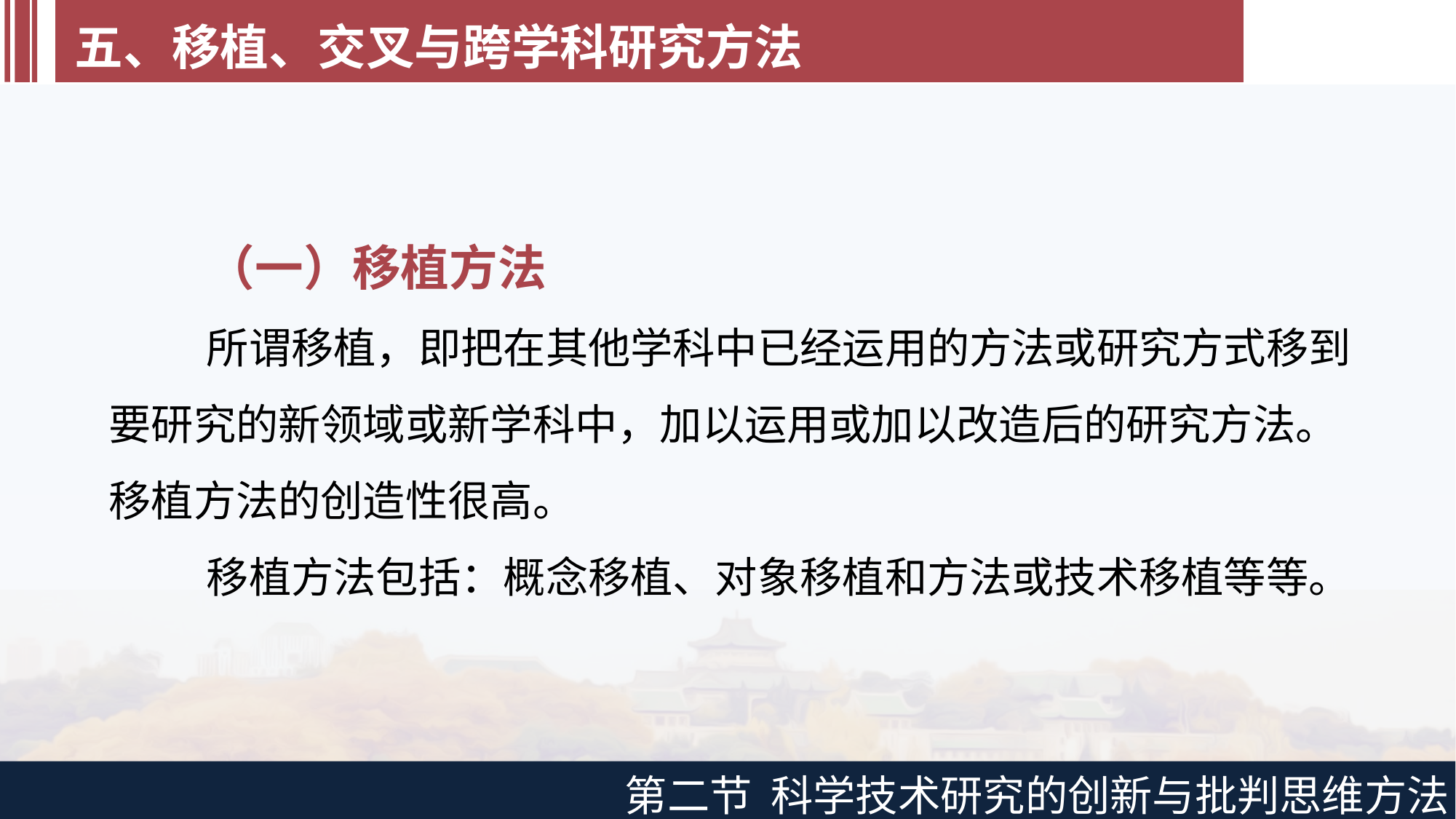

五、移植、交叉与跨学科研究方法
（一）移植方法
所谓移植，即把在其他学科中已经运用的方法或研究方式移到要研究的新领域或新学科中，加以运用或加以改造后的研究方法。移植方法的创造性很高。
移植方法包括：概念移植、对象移植和方法或技术移植等等。

第二节  科学技术研究的创新与批判思维方法